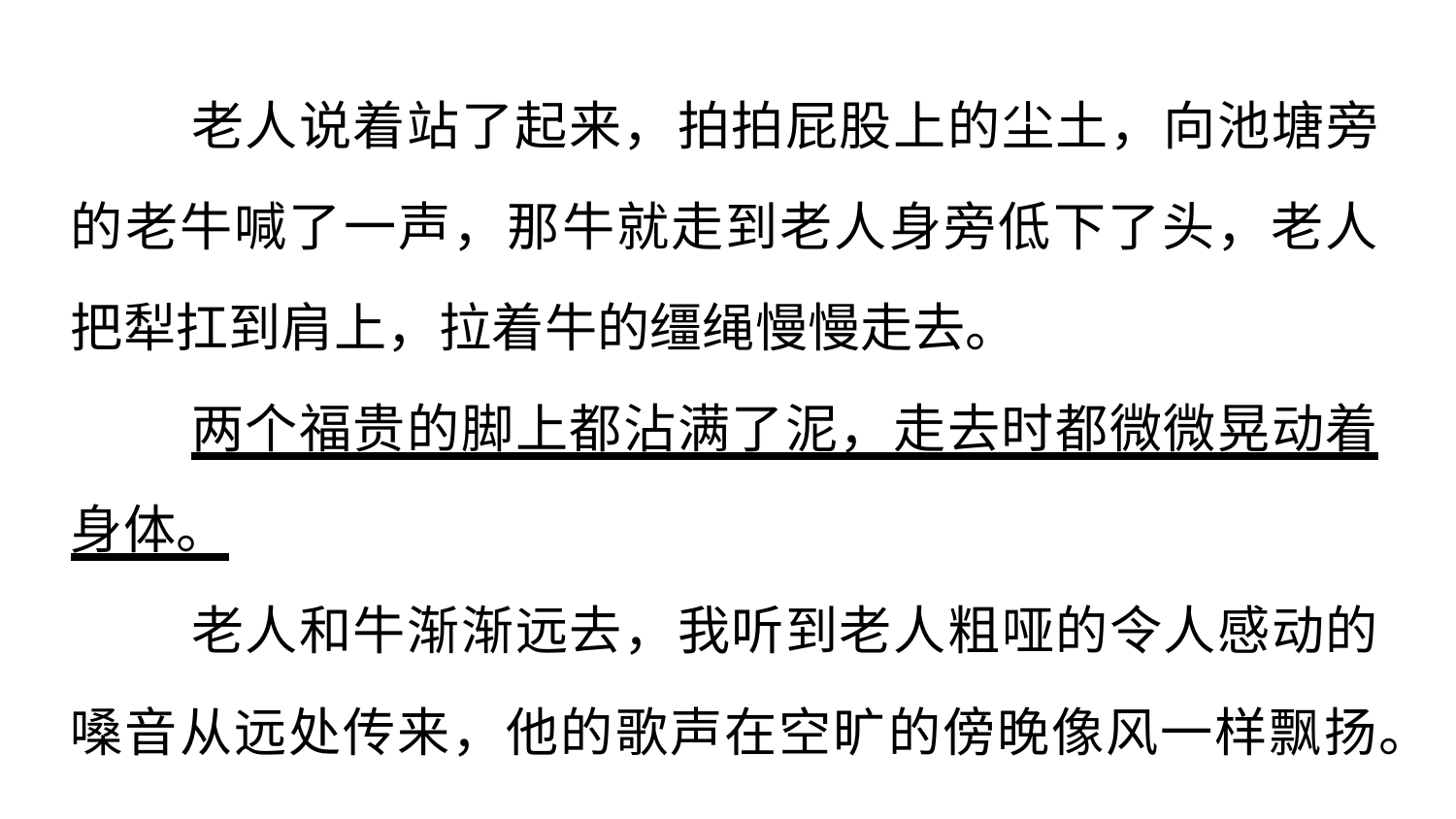

老人说着站了起来，拍拍屁股上的尘土，向池塘旁的老牛喊了一声，那牛就走到老人身旁低下了头，老人把犁扛到肩上，拉着牛的缰绳慢慢走去。
        两个福贵的脚上都沾满了泥，走去时都微微晃动着身体。
        老人和牛渐渐远去，我听到老人粗哑的令人感动的嗓音从远处传来，他的歌声在空旷的傍晚像风一样飘扬。